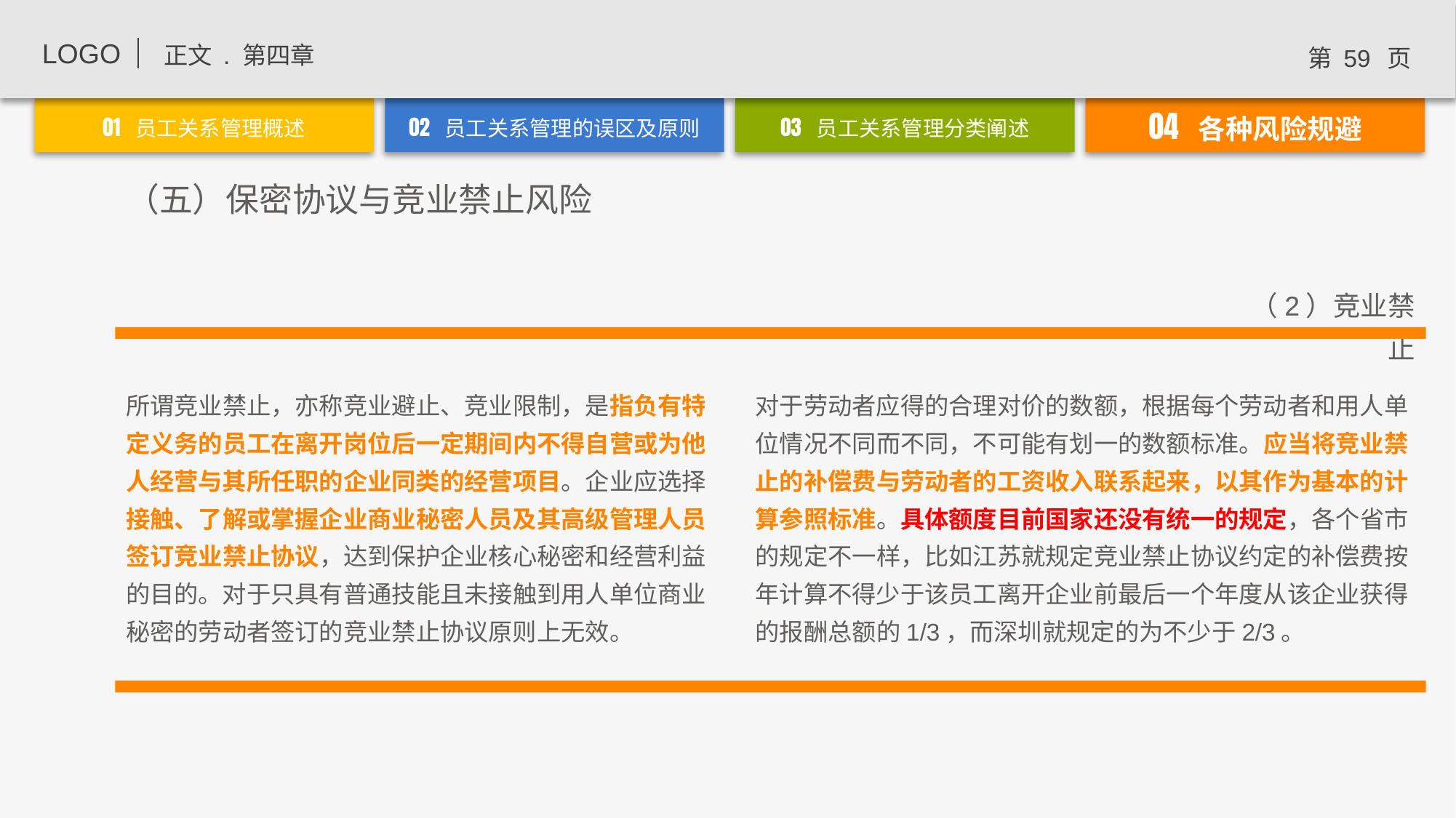

（五）保密协议与竞业禁止风险
（2）竞业禁止

所谓竞业禁止，亦称竞业避止、竞业限制，是指负有特定义务的员工在离开岗位后一定期间内不得自营或为他人经营与其所任职的企业同类的经营项目。企业应选择接触、了解或掌握企业商业秘密人员及其高级管理人员签订竞业禁止协议，达到保护企业核心秘密和经营利益的目的。对于只具有普通技能且未接触到用人单位商业秘密的劳动者签订的竞业禁止协议原则上无效。
对于劳动者应得的合理对价的数额，根据每个劳动者和用人单位情况不同而不同，不可能有划一的数额标准。应当将竞业禁止的补偿费与劳动者的工资收入联系起来，以其作为基本的计算参照标准。具体额度目前国家还没有统一的规定，各个省市的规定不一样，比如江苏就规定竞业禁止协议约定的补偿费按年计算不得少于该员工离开企业前最后一个年度从该企业获得的报酬总额的1/3，而深圳就规定的为不少于2/3。